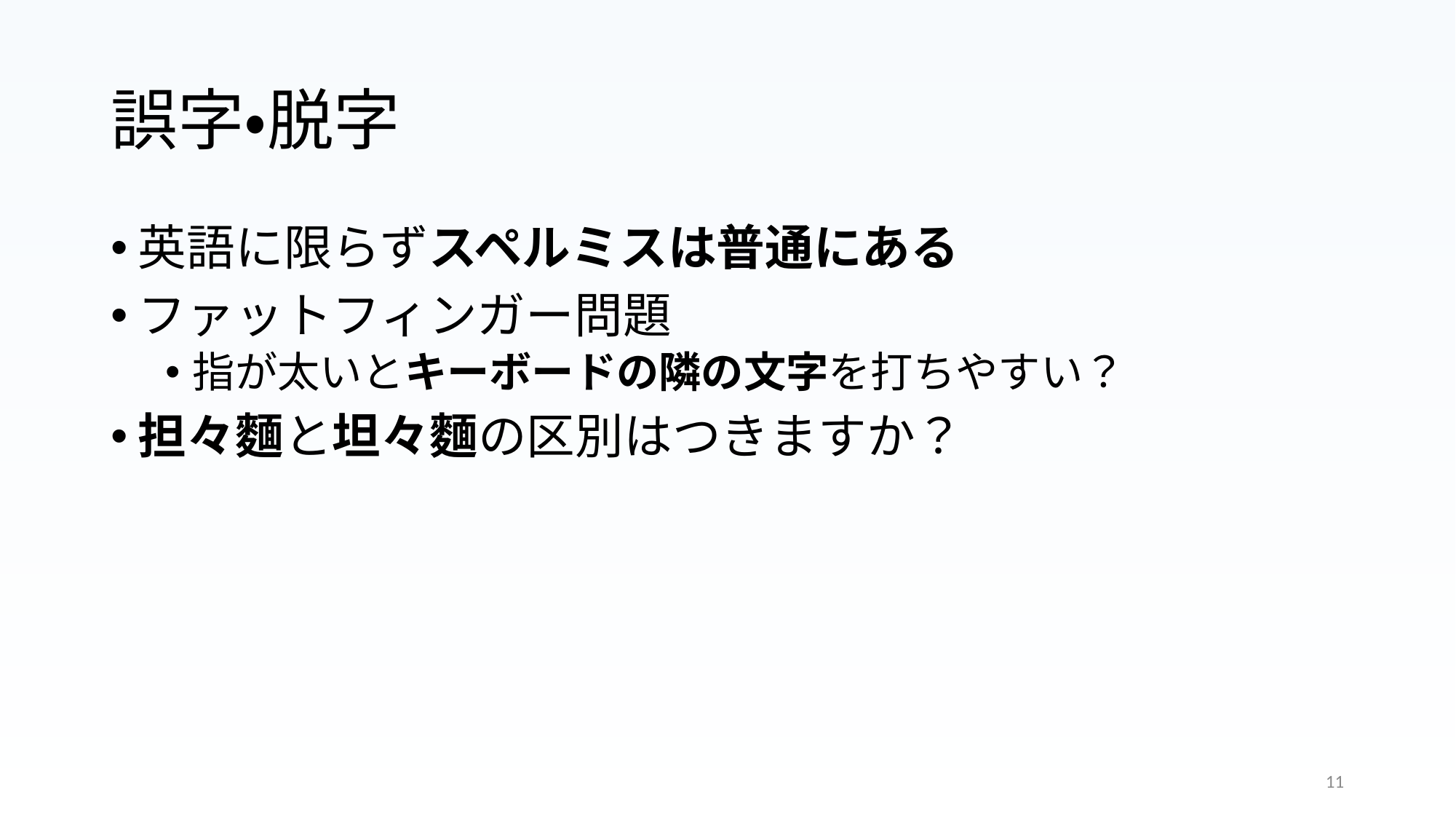

# 誤字・脱字
英語に限らずスペルミスは普通にある
ファットフィンガー問題
指が太いとキーボードの隣の文字を打ちやすい？
担々麵と坦々麵の区別はつきますか？
11